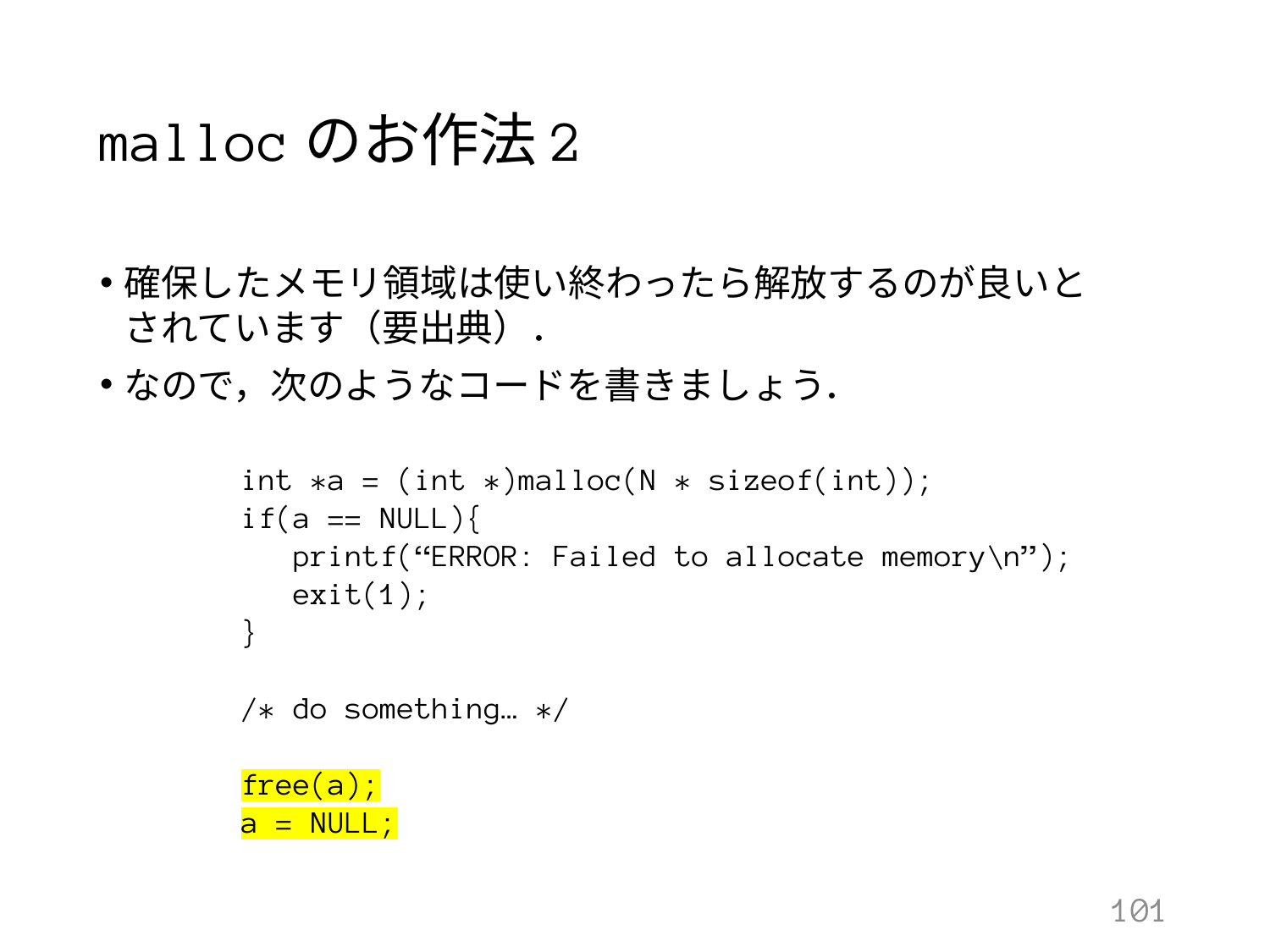

# mallocのお作法2
確保したメモリ領域は使い終わったら解放するのが良いと
されています（要出典）．
なので，次のようなコードを書きましょう．
int *a = (int *)malloc(N * sizeof(int));
if(a == NULL){
   printf(“ERROR: Failed to allocate memory\n”);
   exit(1);
}

/* do something… */

free(a);
a = NULL;
101